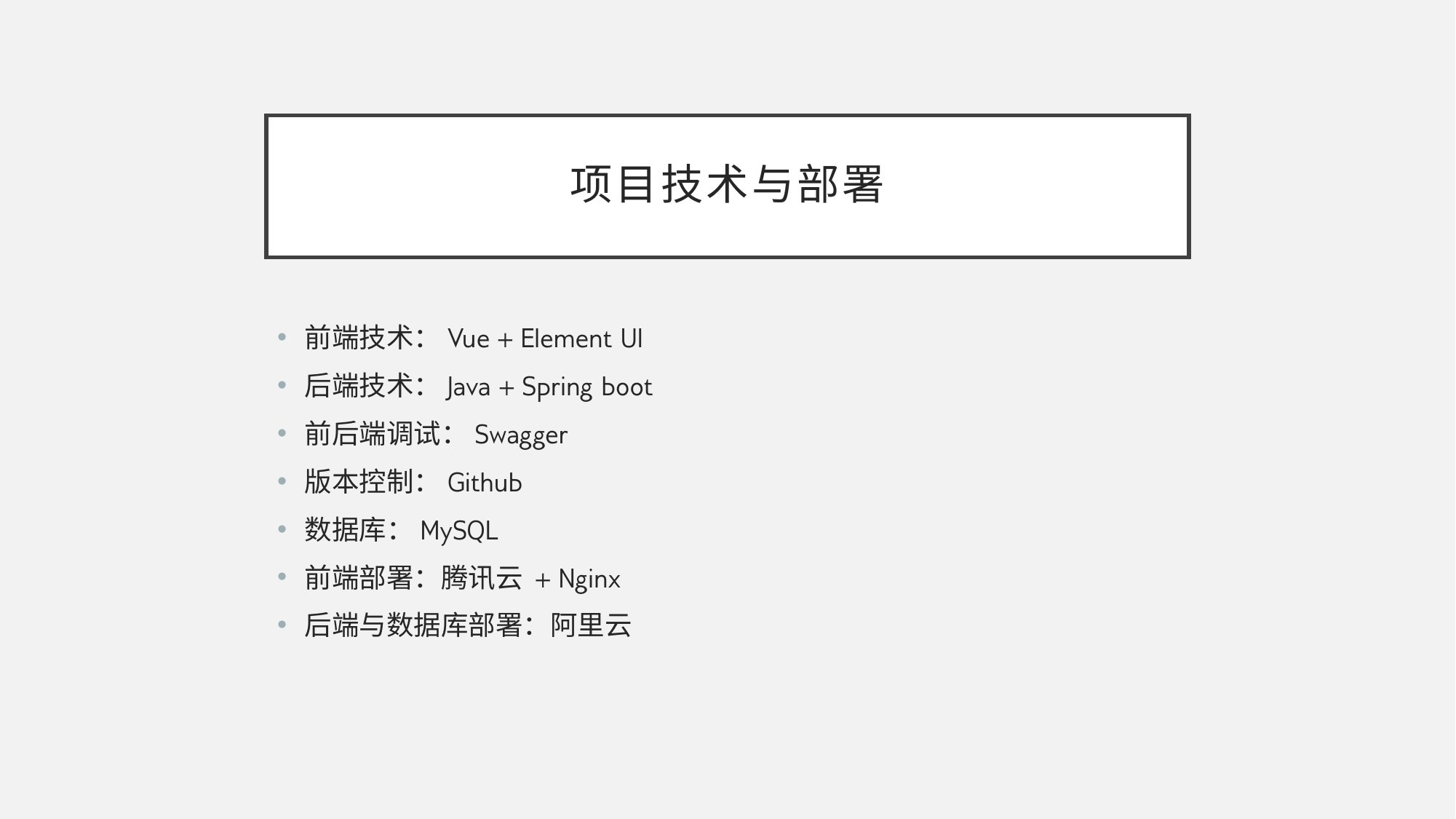

# 项目技术与部署
前端技术：Vue + Element UI
后端技术：Java + Spring boot
前后端调试：Swagger
版本控制：Github
数据库：MySQL
前端部署：腾讯云 + Nginx
后端与数据库部署：阿里云